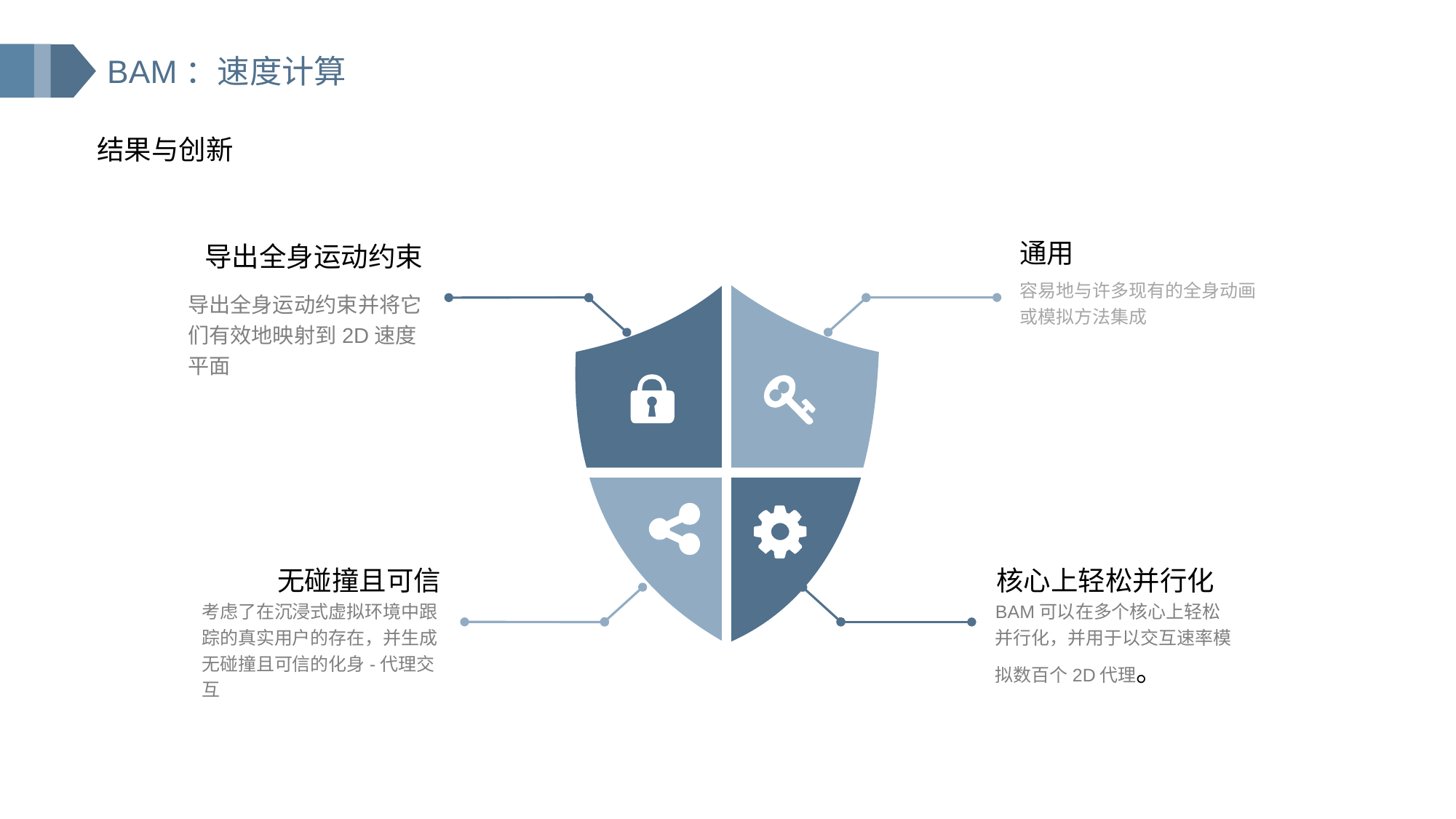

结果与创新
通用
容易地与许多现有的全身动画或模拟方法集成
导出全身运动约束
导出全身运动约束并将它们有效地映射到2D速度平面

无碰撞且可信
考虑了在沉浸式虚拟环境中跟踪的真实用户的存在，并生成无碰撞且可信的化身-代理交互
核心上轻松并行化
BAM可以在多个核心上轻松并行化，并用于以交互速率模拟数百个2D代理。